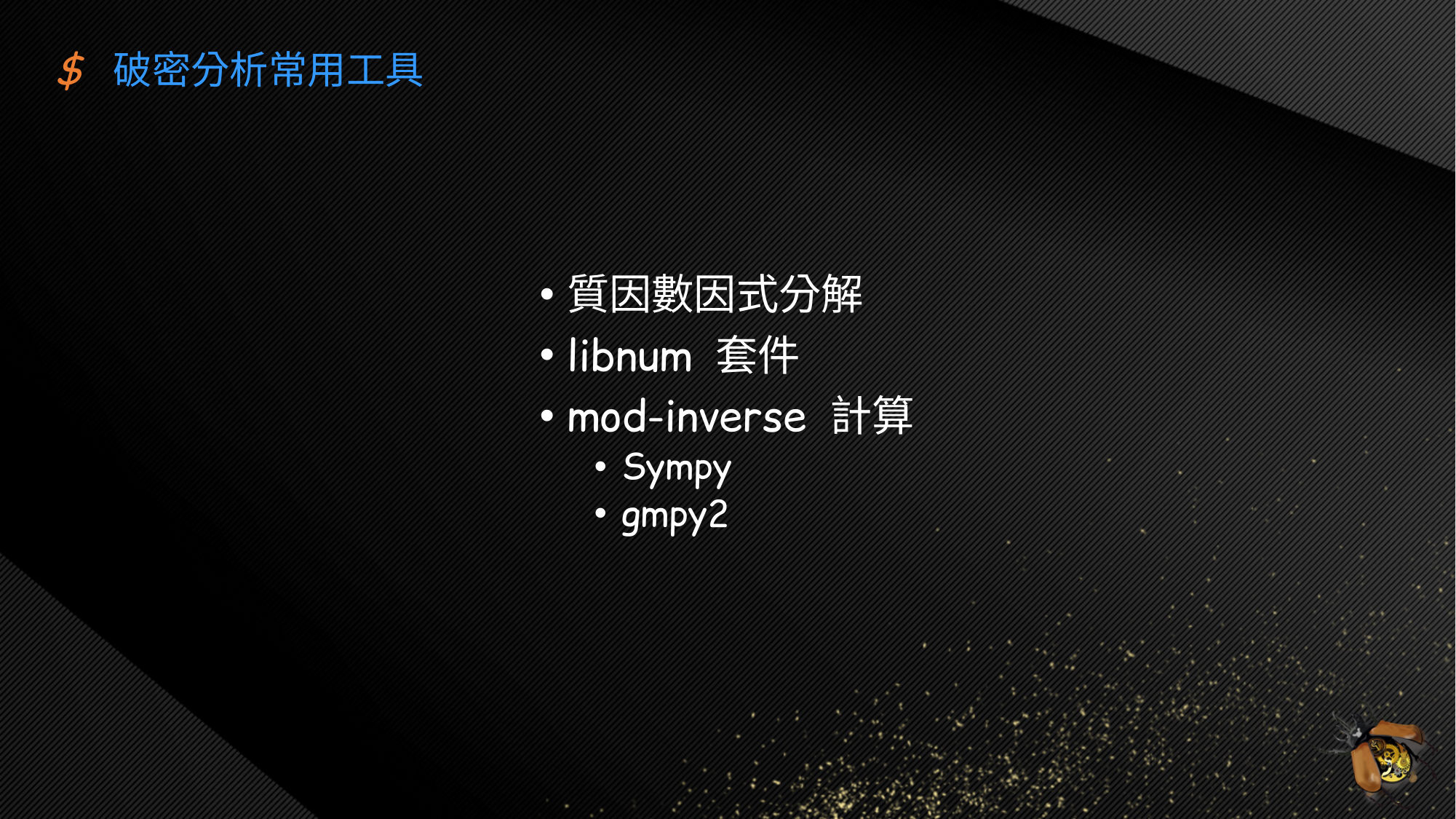

$  破密分析常用工具
質因數因式分解
libnum 套件
mod-inverse 計算
Sympy
gmpy2